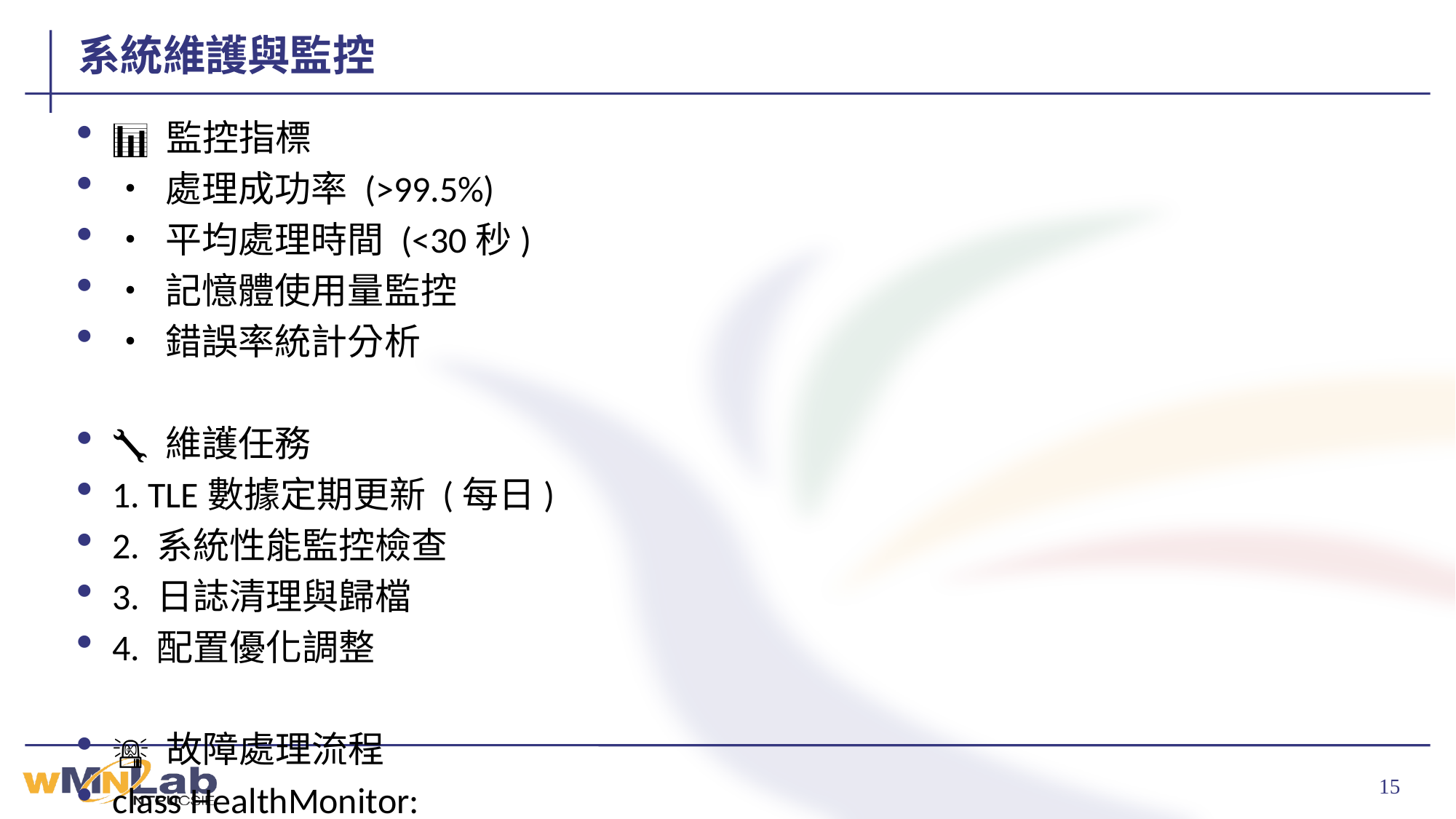

# 系統維護與監控
📊 監控指標
• 處理成功率 (>99.5%)
• 平均處理時間 (<30秒)
• 記憶體使用量監控
• 錯誤率統計分析

🔧 維護任務
1. TLE數據定期更新 (每日)
2. 系統性能監控檢查
3. 日誌清理與歸檔
4. 配置優化調整

🚨 故障處理流程
class HealthMonitor:
    def check_system_health(self):
        checks = {
            'tle_data_freshness': self._check_tle_age(),
            'processing_performance': self._check_processing_time(),
            'memory_usage': self._check_memory_usage(),
            'error_rates': self._check_error_rates()
        }

        failed_checks = [k for k, v in checks.items() if not v]

        if failed_checks:
            self._trigger_alert(failed_checks)
            return False

        return True